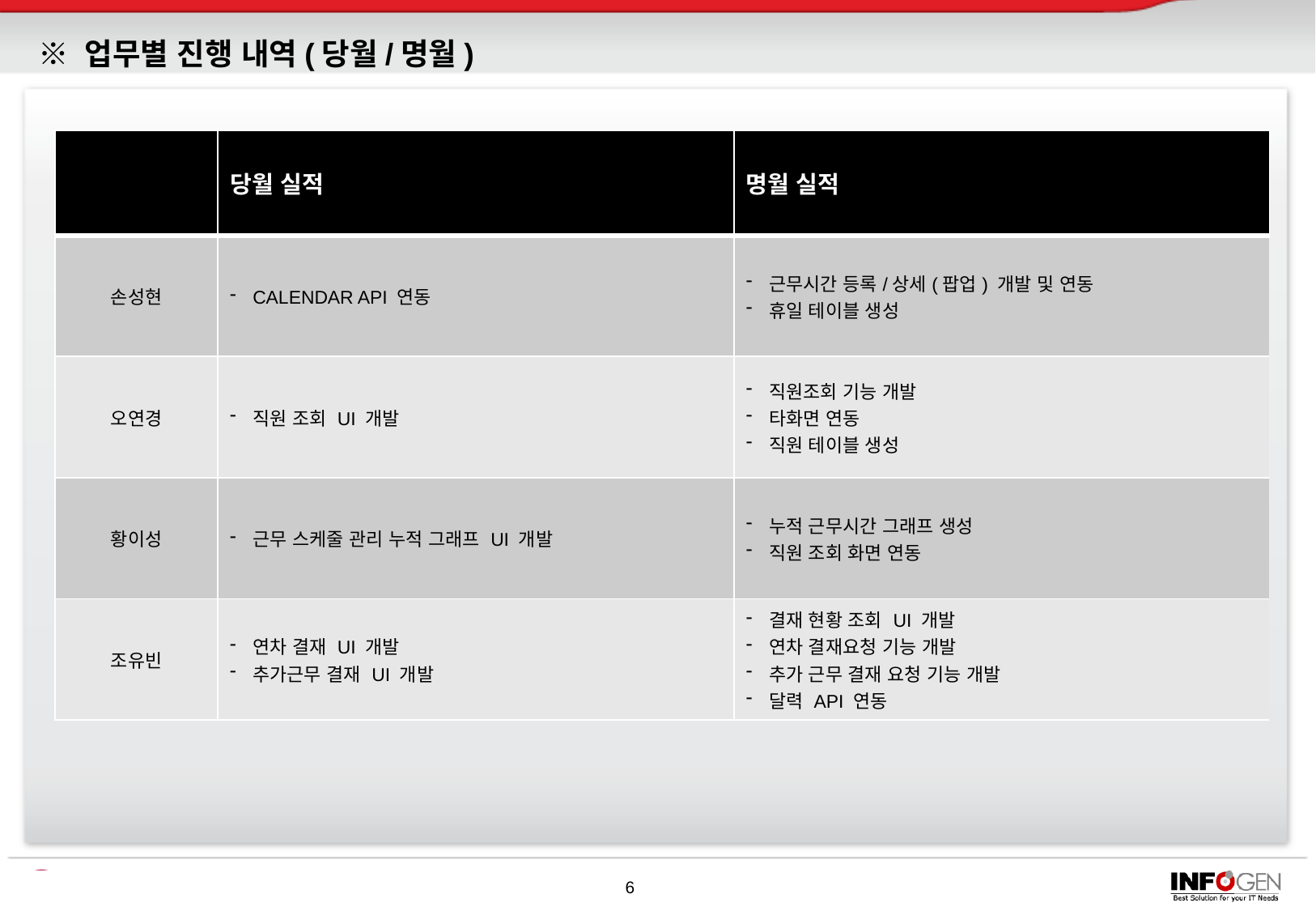

# ※ 업무별 진행 내역(당월/명월)
|  | 당월 실적 | 명월 실적 |
| --- | --- | --- |
| 손성현 | CALENDAR API 연동 | 근무시간 등록/상세(팝업) 개발 및 연동 휴일 테이블 생성 |
| 오연경 | 직원 조회 UI 개발 | 직원조회 기능 개발 타화면 연동 직원 테이블 생성 |
| 황이성 | 근무 스케줄 관리 누적 그래프 UI 개발 | 누적 근무시간 그래프 생성 직원 조회 화면 연동 |
| 조유빈 | 연차 결재 UI 개발 추가근무 결재 UI 개발 | 결재 현황 조회 UI 개발 연차 결재요청 기능 개발 추가 근무 결재 요청 기능 개발 달력 API 연동 |